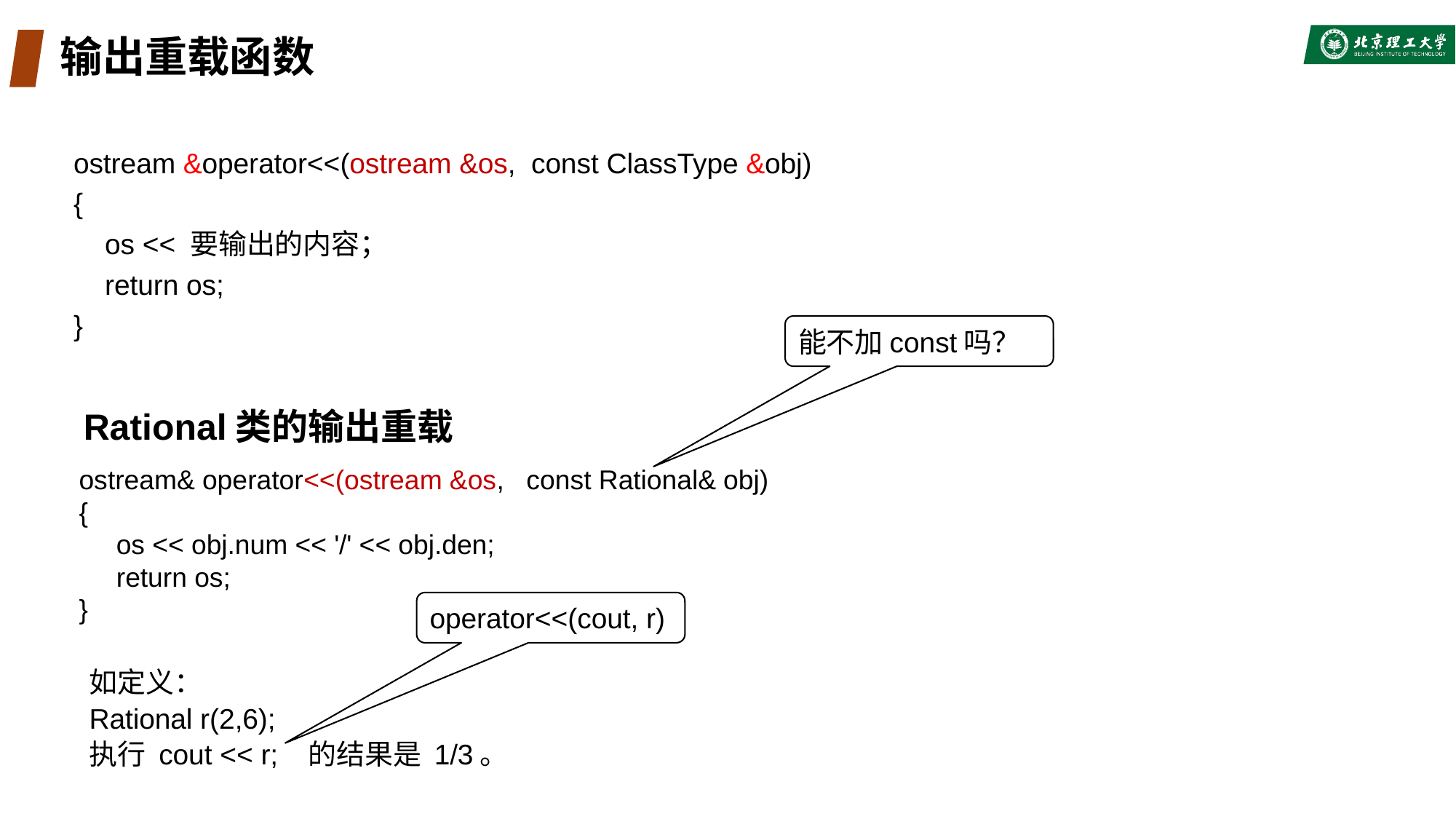

# 输出重载函数
ostream &operator<<(ostream &os,  const ClassType &obj)
{
    os << 要输出的内容；
    return os;
}
能不加const吗？
Rational类的输出重载
ostream& operator<<(ostream &os,   const Rational& obj)
{
     os << obj.num << '/' << obj.den;
     return os;
}

operator<<(cout, r)
如定义：
Rational r(2,6);
执行 cout << r;   的结果是 1/3。